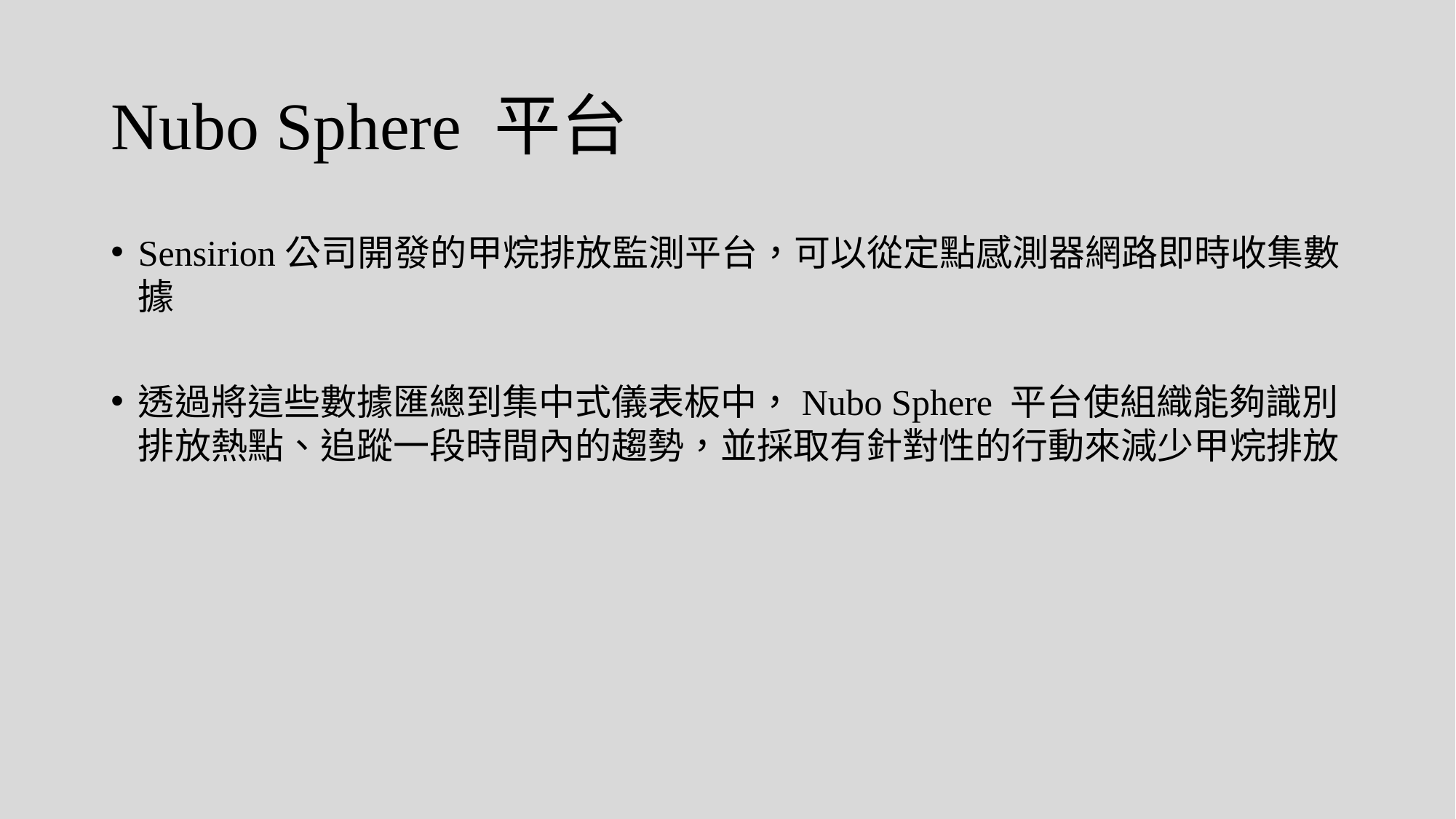

# Nubo Sphere 平台
Sensirion公司開發的甲烷排放監測平台，可以從定點感測器網路即時收集數據

透過將這些數據匯總到集中式儀表板中，Nubo Sphere 平台使組織能夠識別排放熱點、追蹤一段時間內的趨勢，並採取有針對性的行動來減少甲烷排放